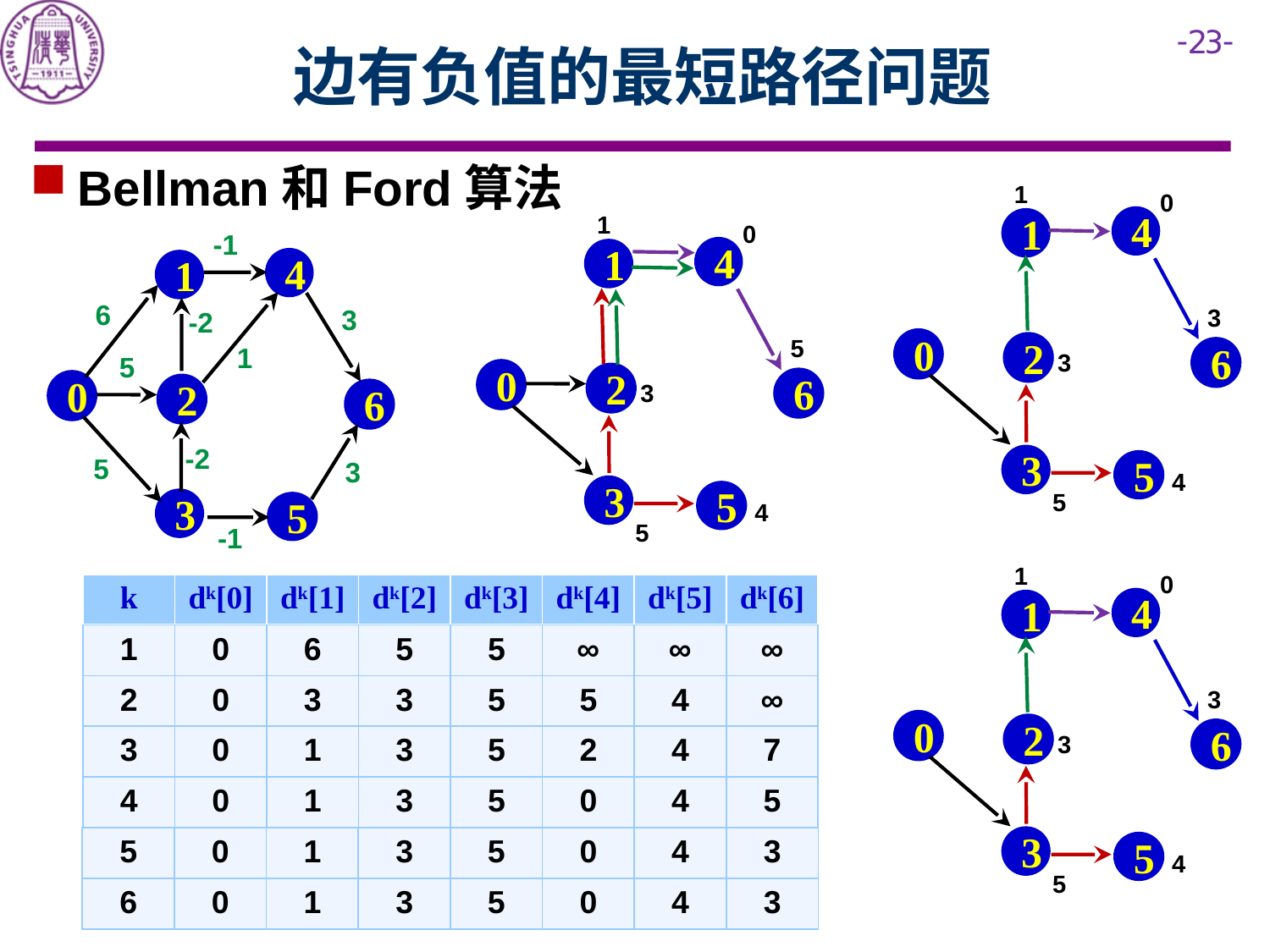

# 边有负值的最短路径问题
Bellman和Ford算法
1
0
4
1

3
0
2
6
3

3
5
4

5
1
0
4
1

5
0
2
6
3

3
5
4

5
-1
4
1

6

3

-2
1
5
0
2
6

-2
5
3
3
5
-1

1
0
4
1

3
0
2
6
3

3
5
4

5
| k | dk[0] | dk[1] | dk[2] | dk[3] | dk[4] | dk[5] | dk[6] |
| --- | --- | --- | --- | --- | --- | --- | --- |
| 1 | 0 | 6 | 5 | 5 | ∞ | ∞ | ∞ |
| --- | --- | --- | --- | --- | --- | --- | --- |
| 2 | 0 | 3 | 3 | 5 | 5 | 4 | ∞ |
| --- | --- | --- | --- | --- | --- | --- | --- |
| 3 | 0 | 1 | 3 | 5 | 2 | 4 | 7 |
| --- | --- | --- | --- | --- | --- | --- | --- |
| 4 | 0 | 1 | 3 | 5 | 0 | 4 | 5 |
| --- | --- | --- | --- | --- | --- | --- | --- |
| 5 | 0 | 1 | 3 | 5 | 0 | 4 | 3 |
| --- | --- | --- | --- | --- | --- | --- | --- |
| 6 | 0 | 1 | 3 | 5 | 0 | 4 | 3 |
| --- | --- | --- | --- | --- | --- | --- | --- |